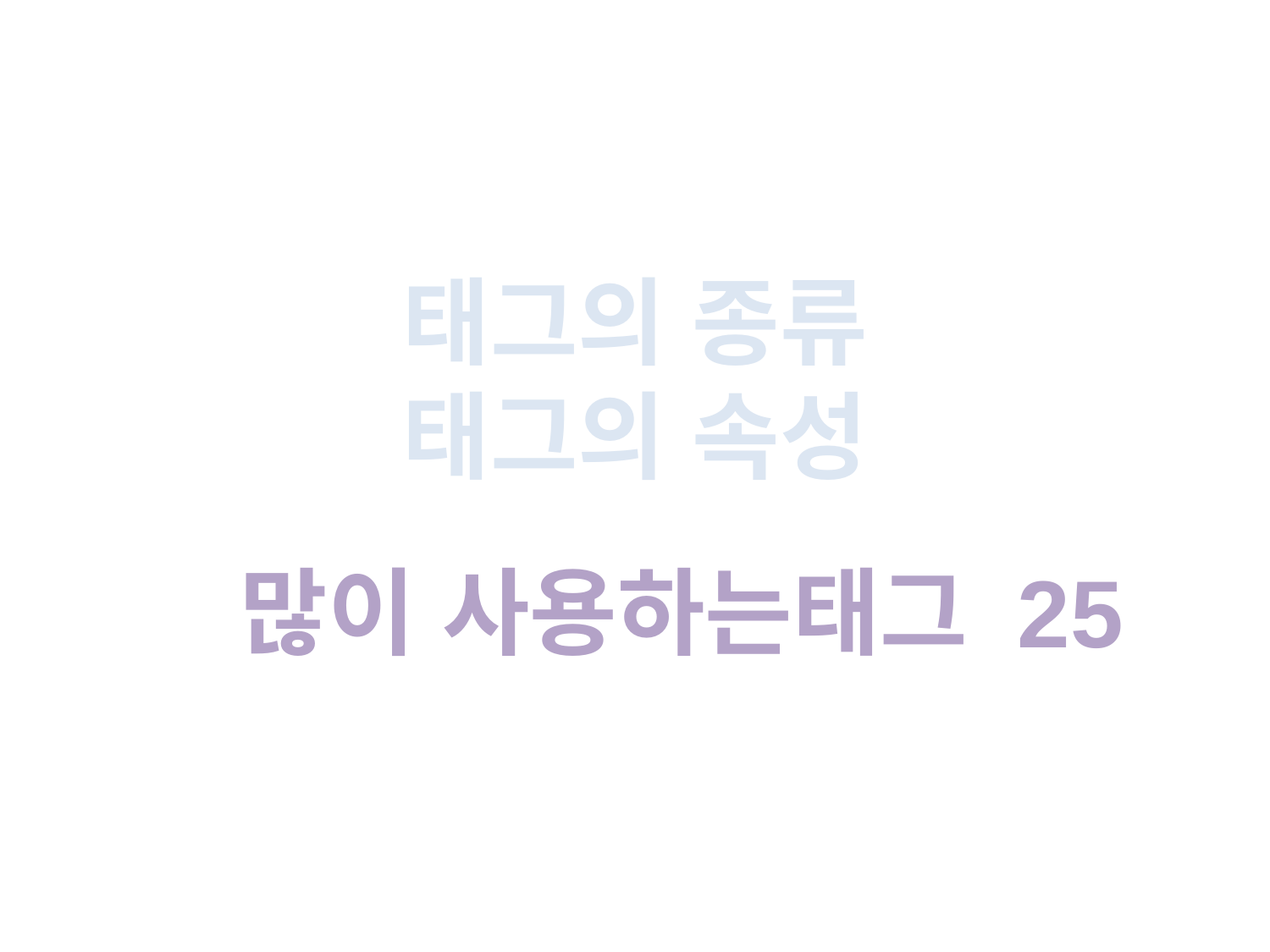

태그의 종류
태그의 속성
많이 사용하는태그 25